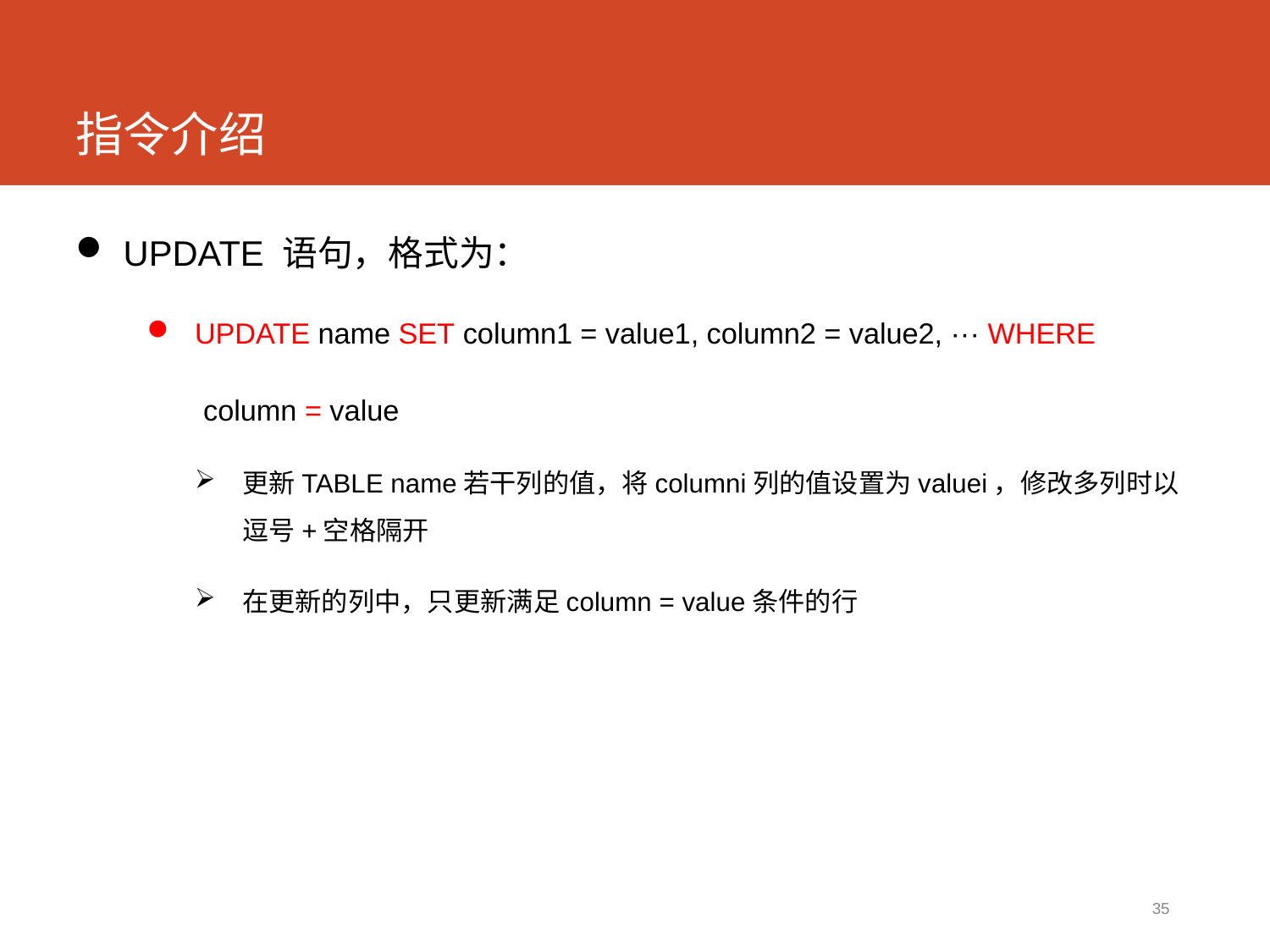

# 指令介绍
UPDATE 语句，格式为：
UPDATE name SET column1 = value1, column2 = value2, ··· WHERE
       column = value
更新TABLE name若干列的值，将columni列的值设置为valuei，修改多列时以逗号+空格隔开
在更新的列中，只更新满足column = value条件的行
35